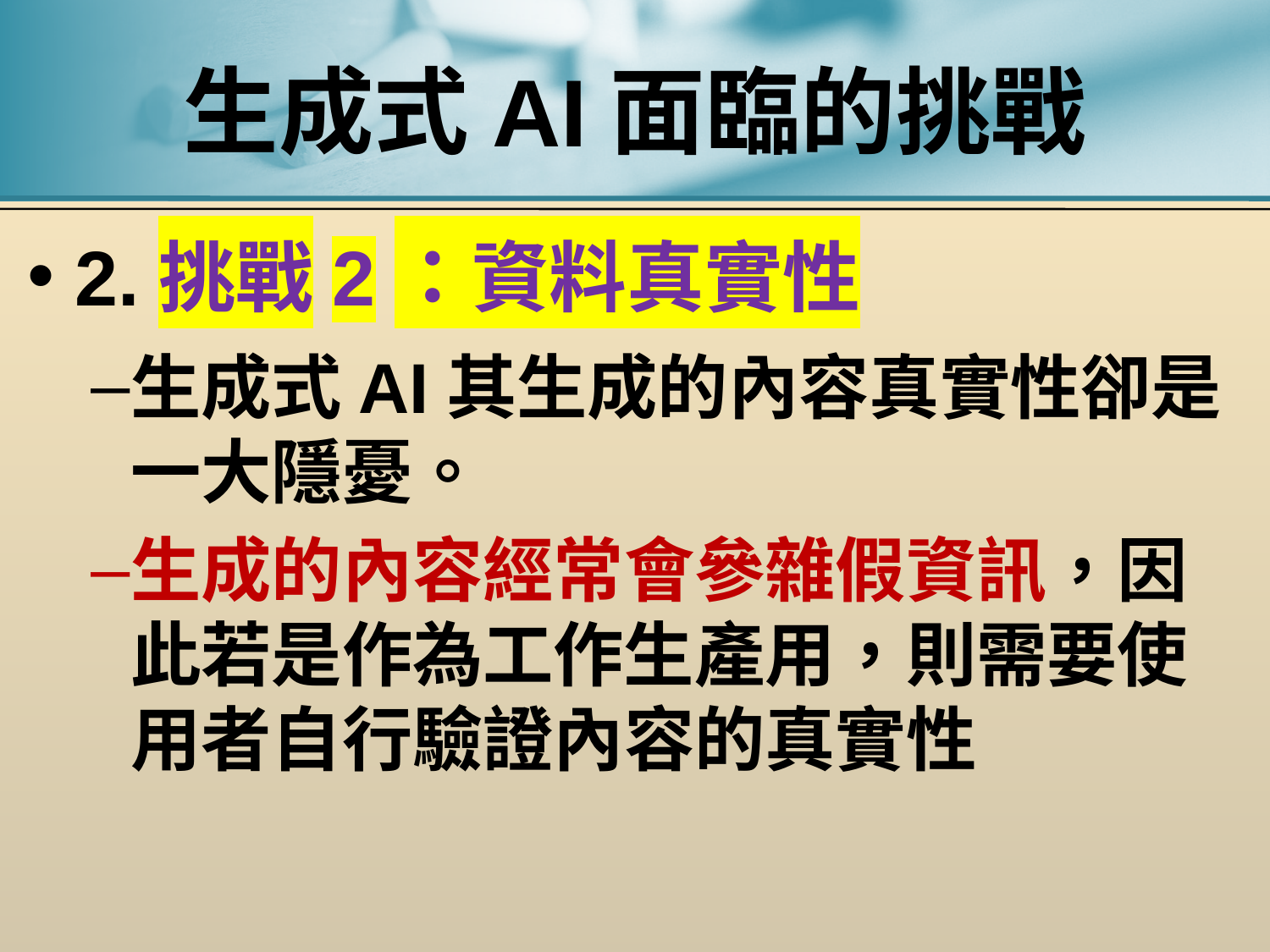

# 生成式AI面臨的挑戰
2.挑戰2：資料真實性
生成式AI其生成的內容真實性卻是一大隱憂。
生成的內容經常會參雜假資訊，因此若是作為工作生產用，則需要使用者自行驗證內容的真實性